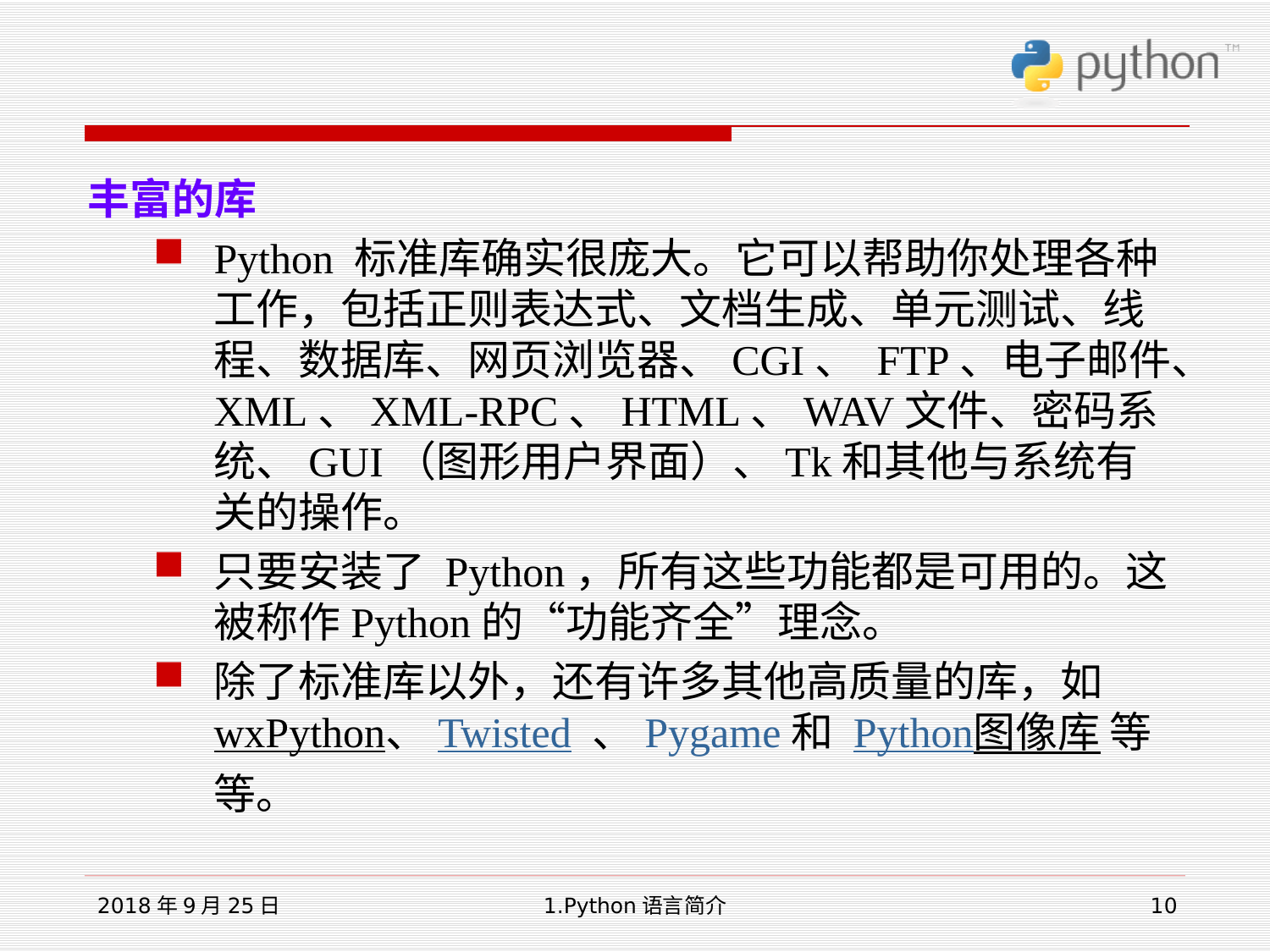

丰富的库
Python 标准库确实很庞大。它可以帮助你处理各种工作，包括正则表达式、文档生成、单元测试、线程、数据库、网页浏览器、CGI、 FTP、电子邮件、XML、XML-RPC、HTML、WAV文件、密码系统、GUI（图形用户界面）、Tk和其他与系统有关的操作。
只要安装了 Python，所有这些功能都是可用的。这被称作Python的“功能齐全”理念。
除了标准库以外，还有许多其他高质量的库，如wxPython、Twisted 、Pygame和 Python图像库 等等。

2018年9月25日
1.Python语言简介
10